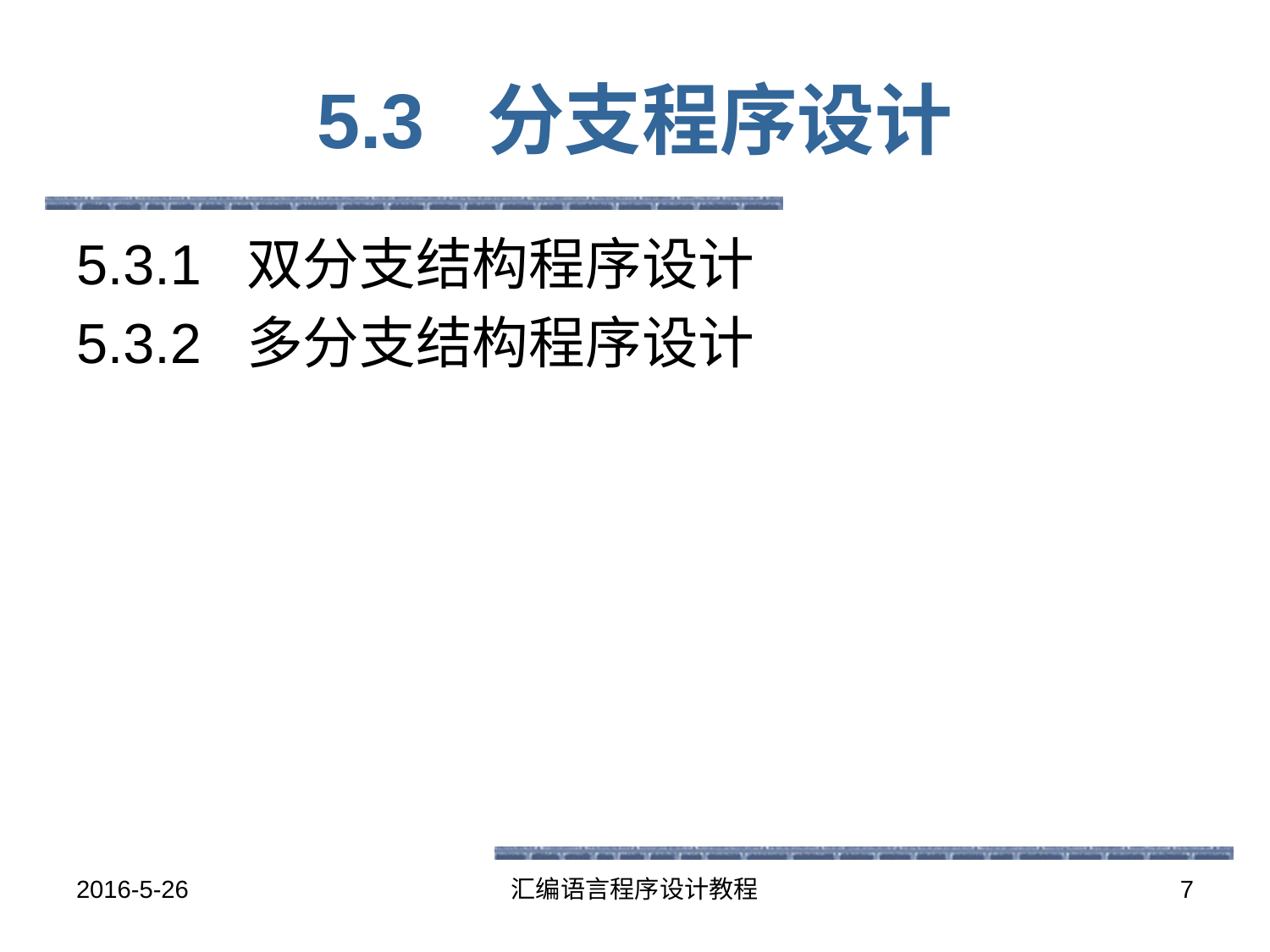

# 5.3  分支程序设计
5.3.1  双分支结构程序设计
5.3.2  多分支结构程序设计
2016-5-26
汇编语言程序设计教程
7